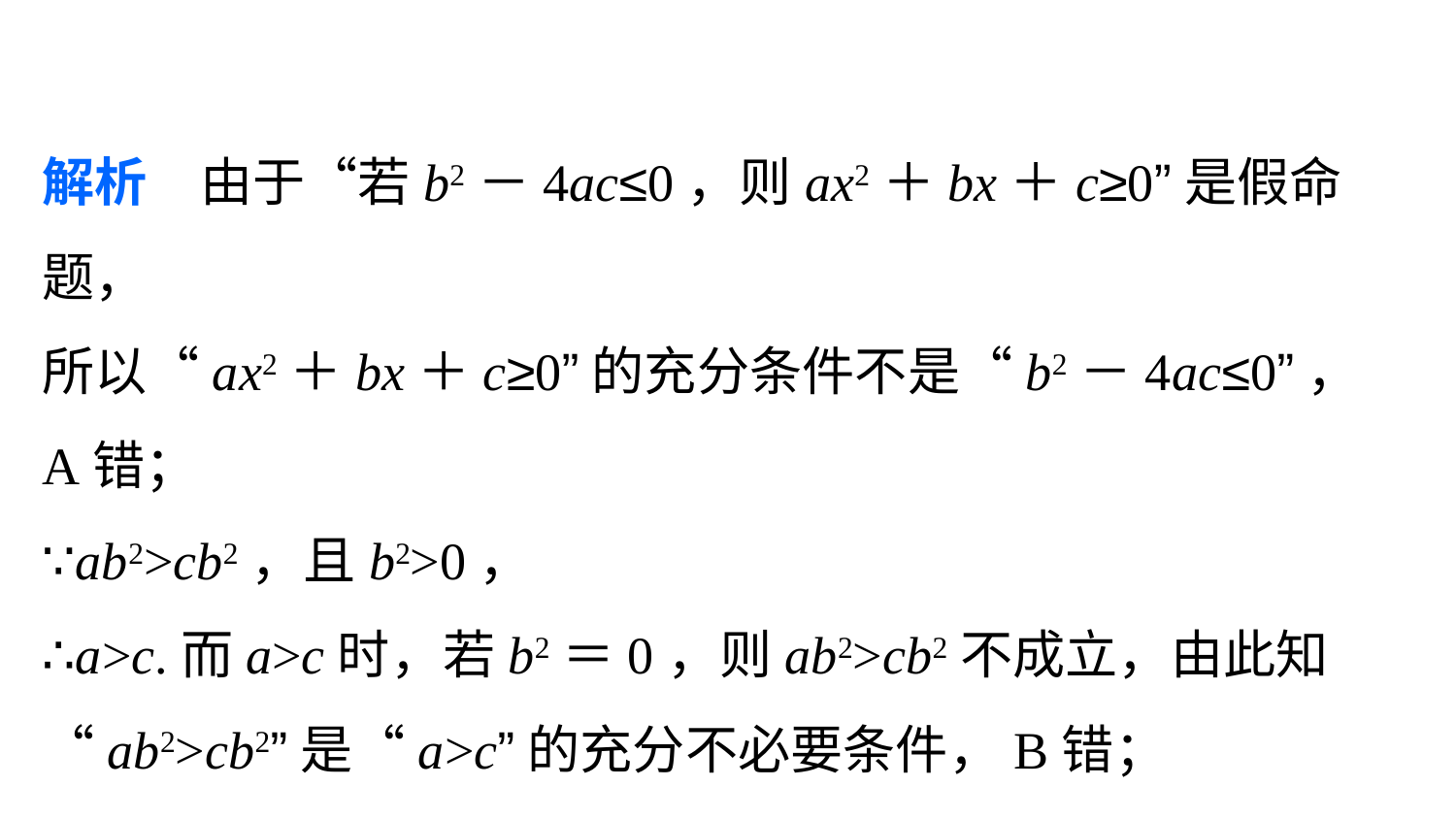

解析　由于“若b2－4ac≤0，则ax2＋bx＋c≥0”是假命题，
所以“ax2＋bx＋c≥0”的充分条件不是“b2－4ac≤0”，A错；
∵ab2>cb2，且b2>0，
∴a>c.而a>c时，若b2＝0，则ab2>cb2不成立，由此知“ab2>cb2”是“a>c”的充分不必要条件，B错；